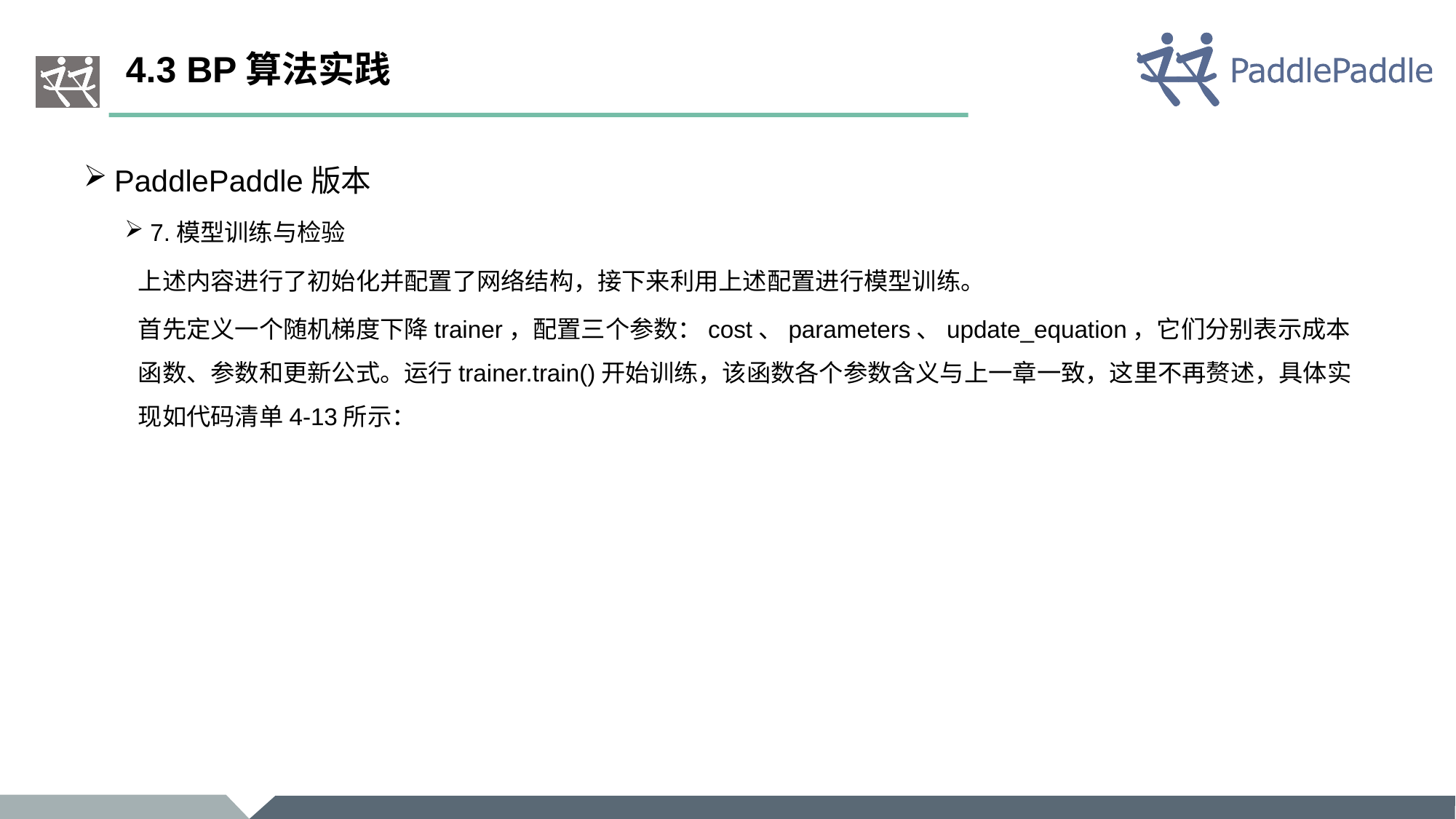

# 4.3 BP算法实践
PaddlePaddle版本
7.模型训练与检验
上述内容进行了初始化并配置了网络结构，接下来利用上述配置进行模型训练。
首先定义一个随机梯度下降trainer，配置三个参数：cost、parameters、update_equation，它们分别表示成本函数、参数和更新公式。运行trainer.train()开始训练，该函数各个参数含义与上一章一致，这里不再赘述，具体实现如代码清单4-13所示：